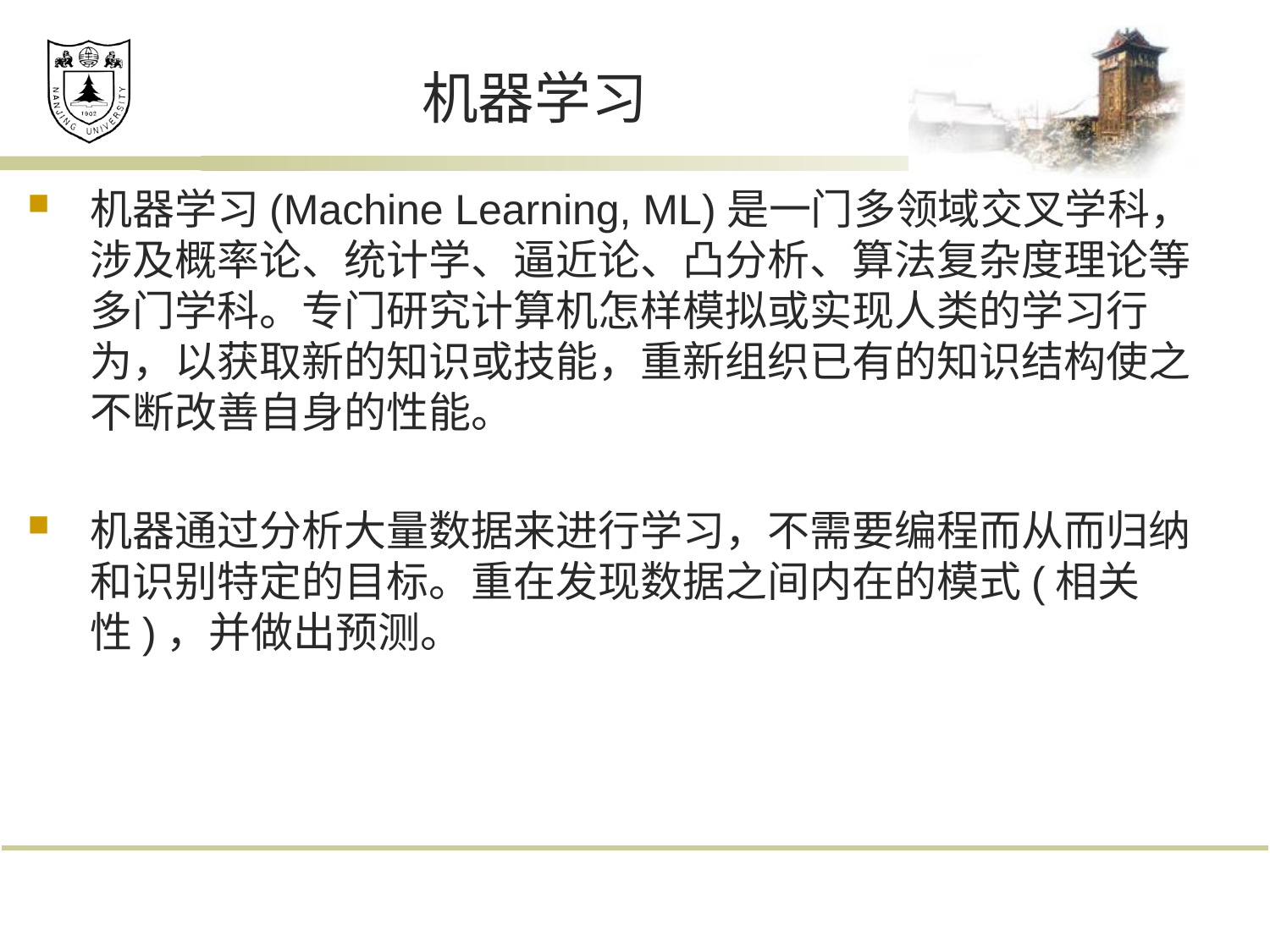

# 机器学习
机器学习(Machine Learning, ML)是一门多领域交叉学科，涉及概率论、统计学、逼近论、凸分析、算法复杂度理论等多门学科。专门研究计算机怎样模拟或实现人类的学习行为，以获取新的知识或技能，重新组织已有的知识结构使之不断改善自身的性能。

机器通过分析大量数据来进行学习，不需要编程而从而归纳和识别特定的目标。重在发现数据之间内在的模式(相关性)，并做出预测。